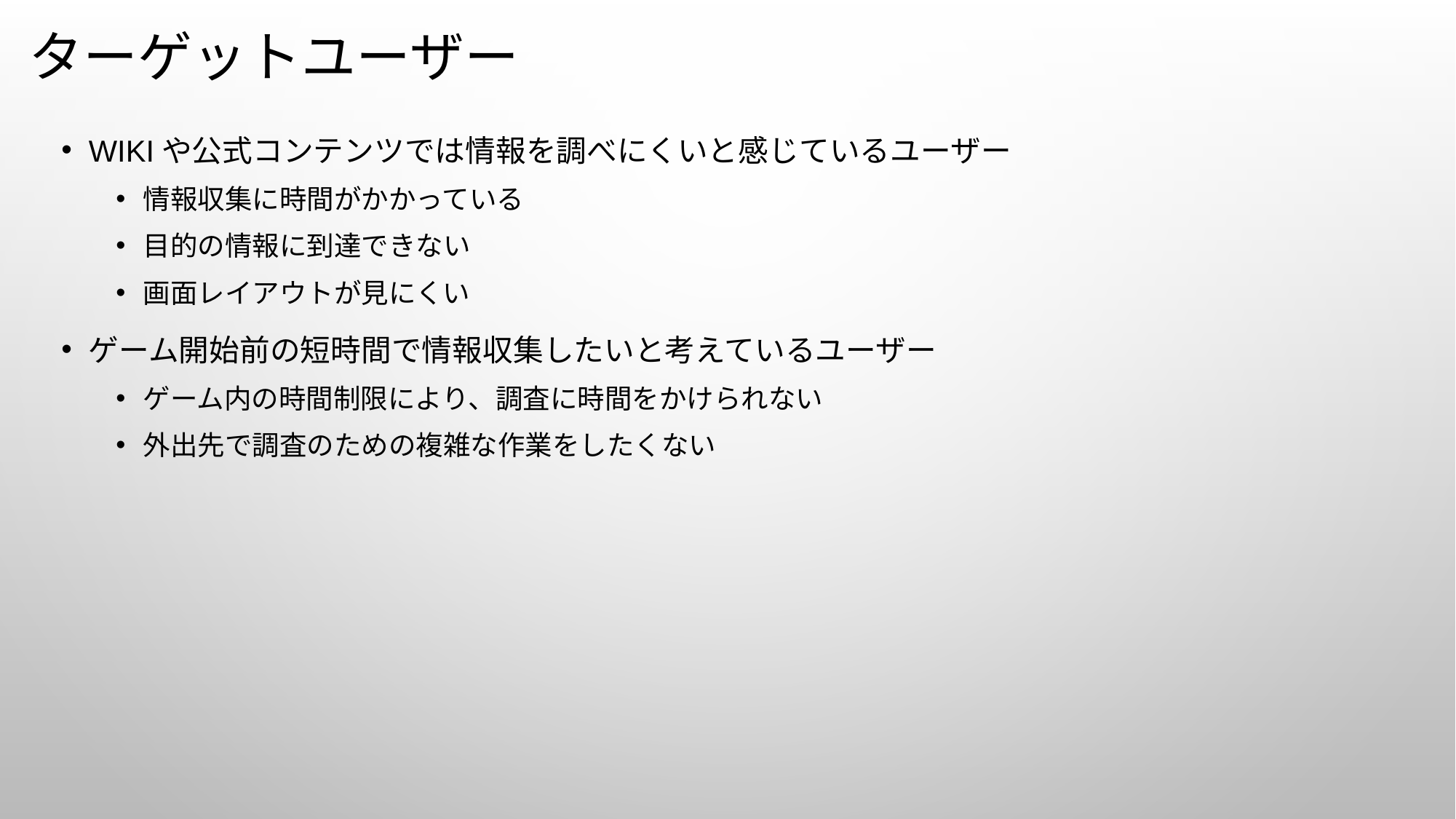

# ターゲットユーザー
Wikiや公式コンテンツでは情報を調べにくいと感じているユーザー
情報収集に時間がかかっている
目的の情報に到達できない
画面レイアウトが見にくい
ゲーム開始前の短時間で情報収集したいと考えているユーザー
ゲーム内の時間制限により、調査に時間をかけられない
外出先で調査のための複雑な作業をしたくない